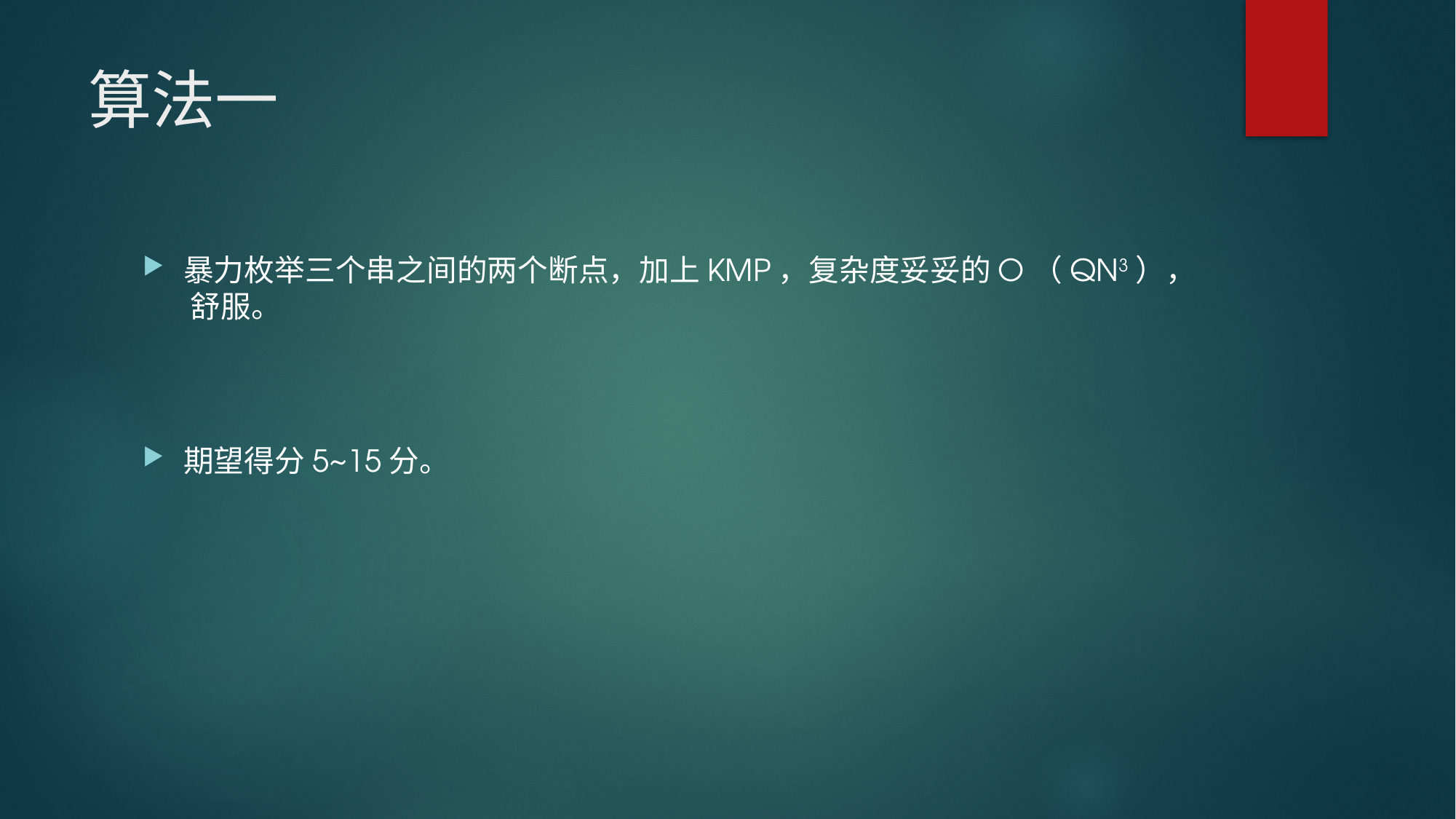

# 算法一
暴力枚举三个串之间的两个断点，加上KMP，复杂度妥妥的O（QN3）， 舒服。

期望得分5~15分。